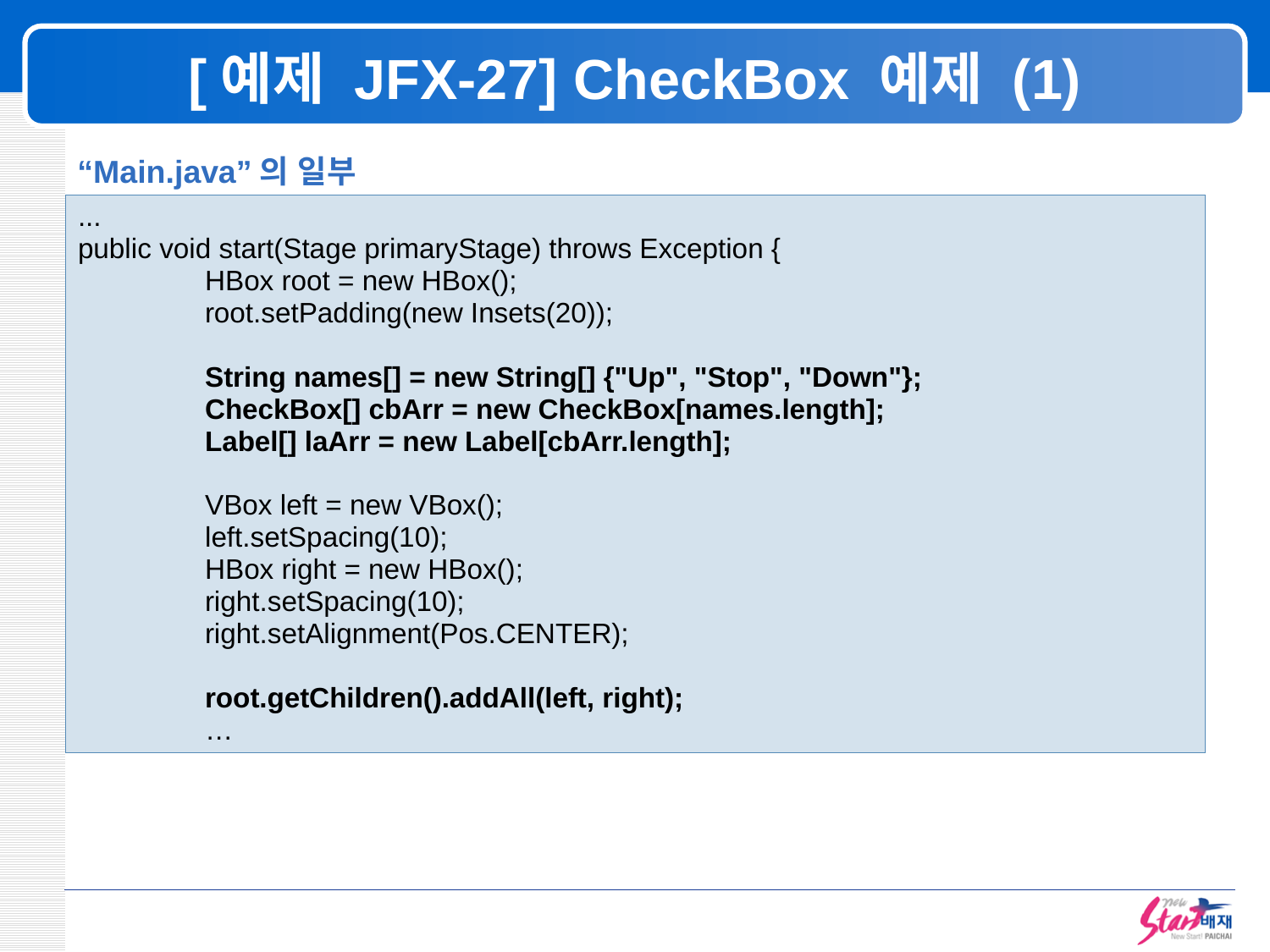

# [예제 JFX-27] CheckBox 예제 (1)
“Main.java”의 일부
...
public void start(Stage primaryStage) throws Exception {
	HBox root = new HBox();
	root.setPadding(new Insets(20));

	String names[] = new String[] {"Up", "Stop", "Down"};
	CheckBox[] cbArr = new CheckBox[names.length];
	Label[] laArr = new Label[cbArr.length];

	VBox left = new VBox();
	left.setSpacing(10);
	HBox right = new HBox();
	right.setSpacing(10);
	right.setAlignment(Pos.CENTER);

	root.getChildren().addAll(left, right);
	…